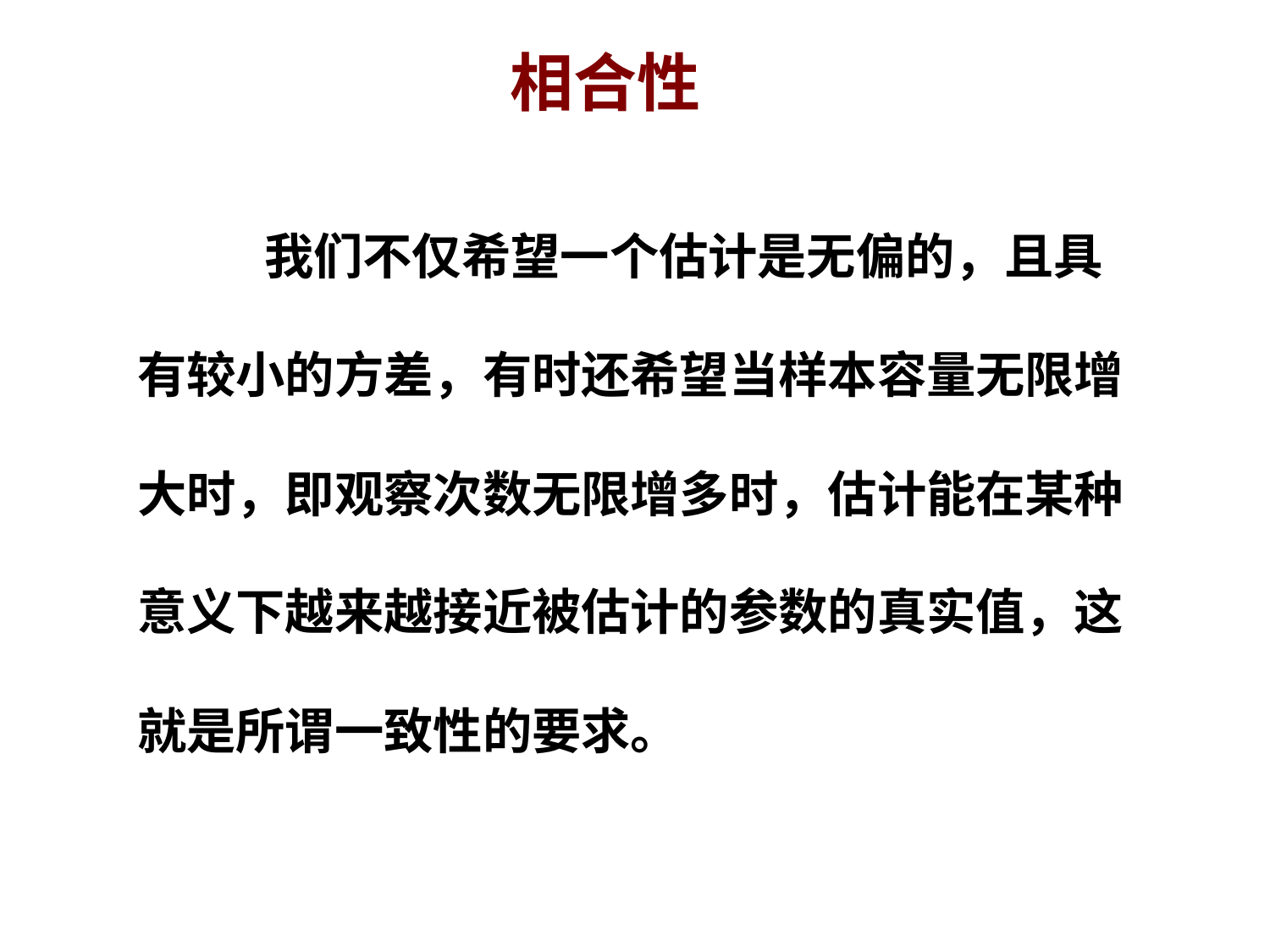

相合性
	我们不仅希望一个估计是无偏的，且具有较小的方差，有时还希望当样本容量无限增大时，即观察次数无限增多时，估计能在某种意义下越来越接近被估计的参数的真实值，这就是所谓一致性的要求。